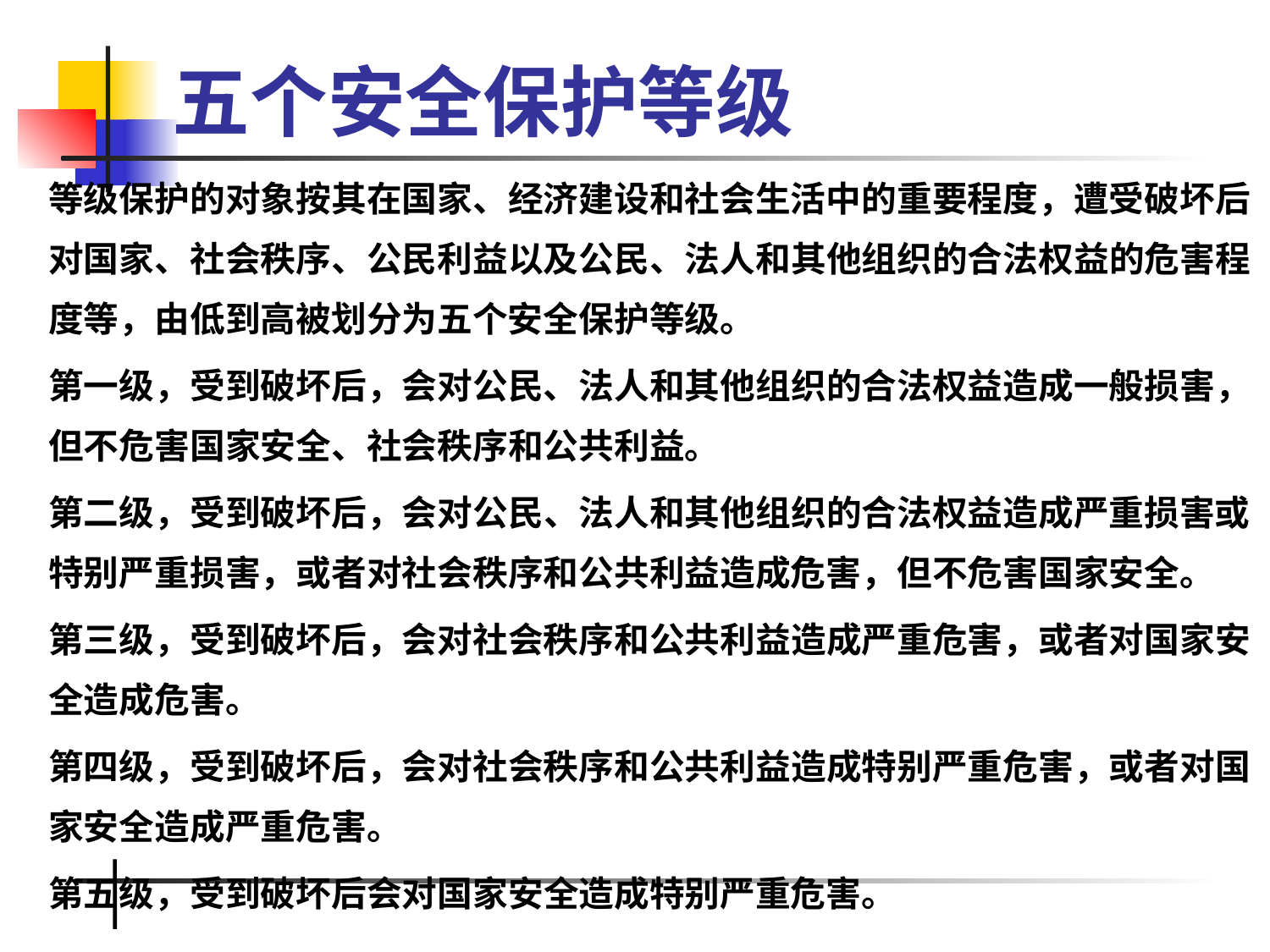

# 五个安全保护等级
等级保护的对象按其在国家、经济建设和社会生活中的重要程度，遭受破坏后对国家、社会秩序、公民利益以及公民、法人和其他组织的合法权益的危害程度等，由低到高被划分为五个安全保护等级。
第一级，受到破坏后，会对公民、法人和其他组织的合法权益造成一般损害，但不危害国家安全、社会秩序和公共利益。
第二级，受到破坏后，会对公民、法人和其他组织的合法权益造成严重损害或特别严重损害，或者对社会秩序和公共利益造成危害，但不危害国家安全。
第三级，受到破坏后，会对社会秩序和公共利益造成严重危害，或者对国家安全造成危害。
第四级，受到破坏后，会对社会秩序和公共利益造成特别严重危害，或者对国家安全造成严重危害。
第五级，受到破坏后会对国家安全造成特别严重危害。